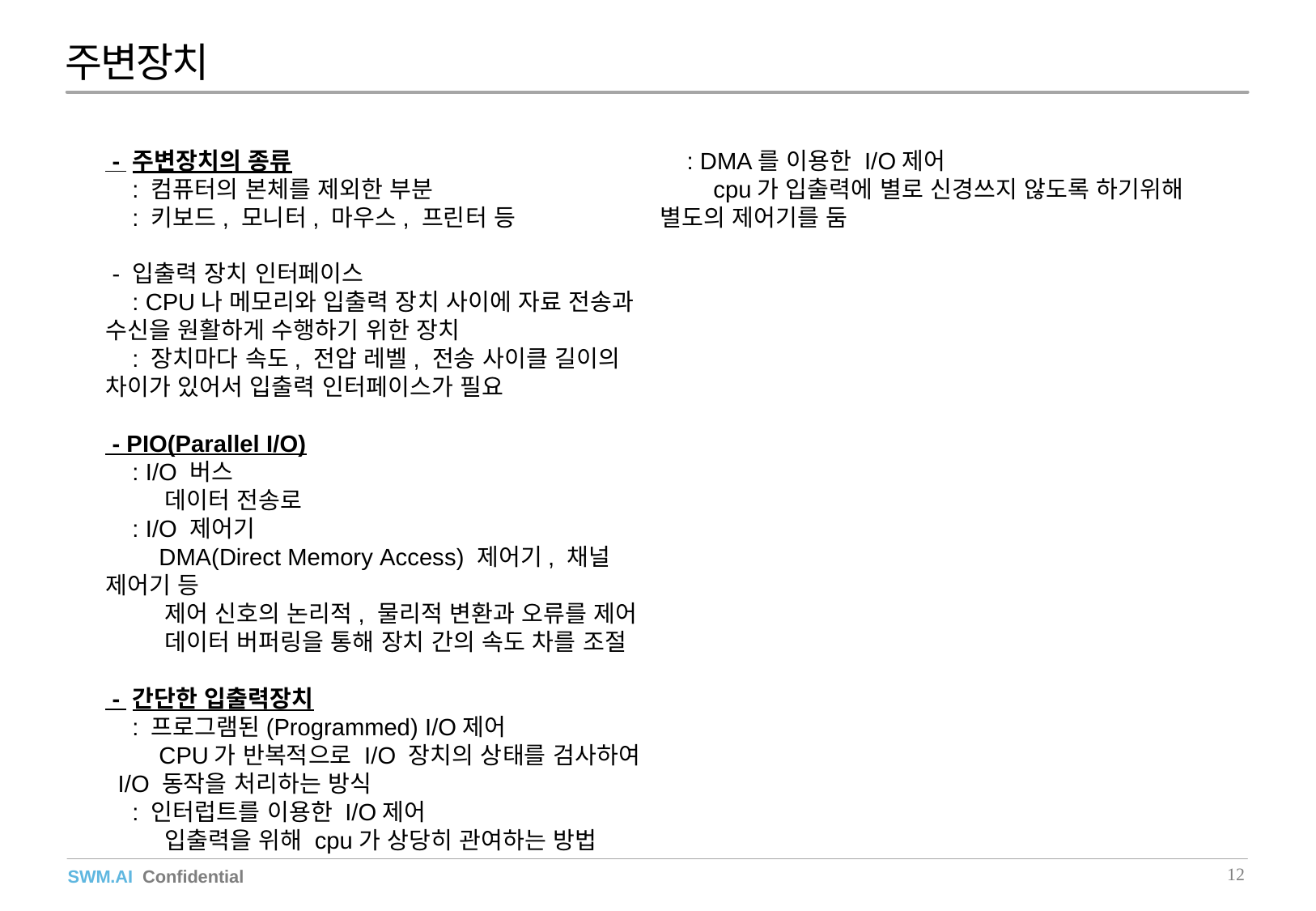

주변장치
 - 주변장치의 종류
    : 컴퓨터의 본체를 제외한 부분
    : 키보드, 모니터, 마우스, 프린터 등
 - 입출력 장치 인터페이스
    : CPU나 메모리와 입출력 장치 사이에 자료 전송과 수신을 원활하게 수행하기 위한 장치
    : 장치마다 속도, 전압 레벨, 전송 사이클 길이의 차이가 있어서 입출력 인터페이스가 필요
 - PIO(Parallel I/O)
    : I/O 버스
        데이터 전송로
    : I/O 제어기
        DMA(Direct Memory Access) 제어기, 채널 제어기 등
        제어 신호의 논리적, 물리적 변환과 오류를 제어
        데이터 버퍼링을 통해 장치 간의 속도 차를 조절
 - 간단한 입출력장치
    : 프로그램된(Programmed) I/O제어
        CPU가 반복적으로 I/O 장치의 상태를 검사하여 I/O 동작을 처리하는 방식
    : 인터럽트를 이용한 I/O제어
        입출력을 위해 cpu가 상당히 관여하는 방법
    : DMA를 이용한 I/O제어
        cpu가 입출력에 별로 신경쓰지 않도록 하기위해 별도의 제어기를 둠
12